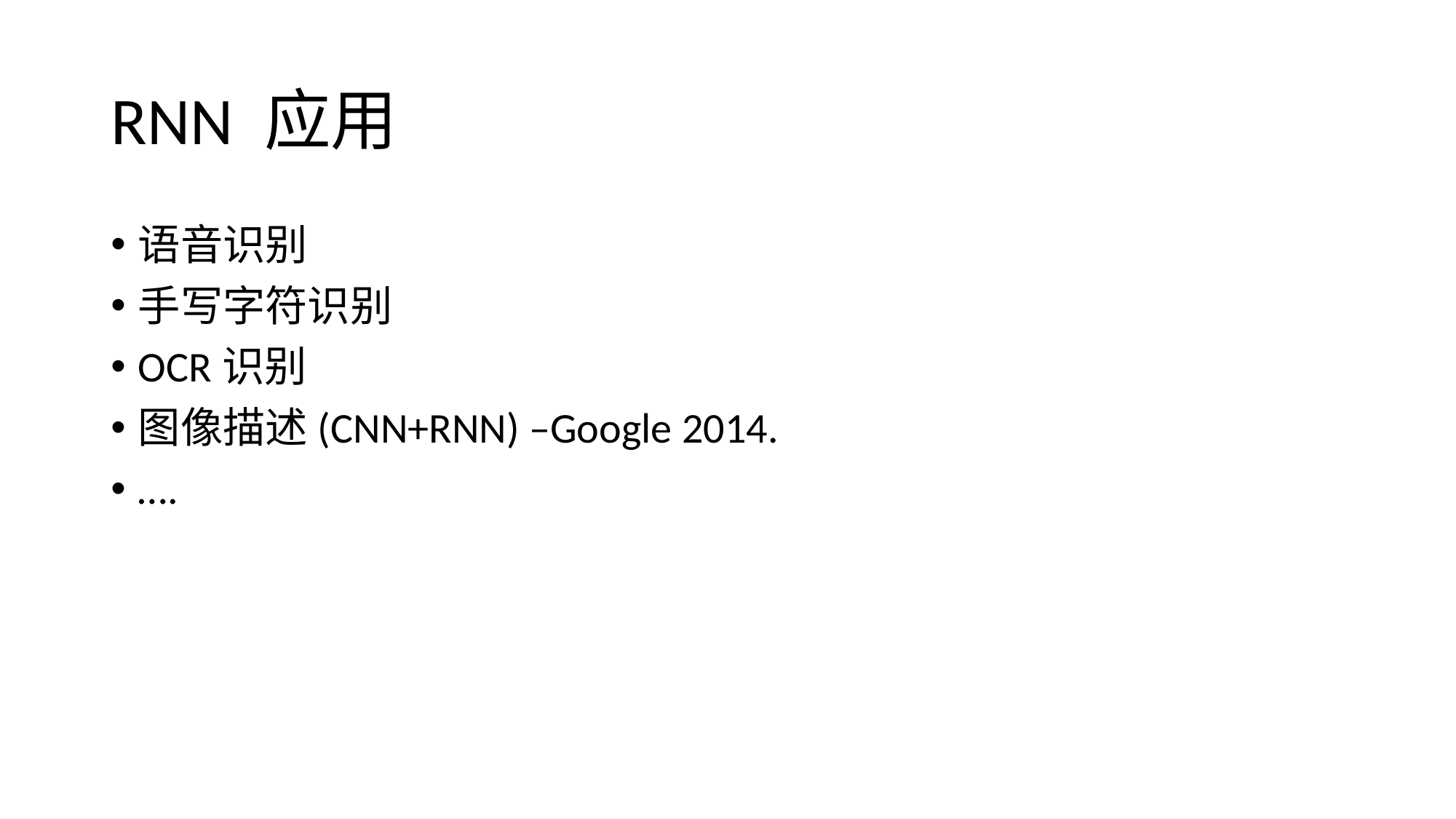

# RNN 应用
语音识别
手写字符识别
OCR识别
图像描述(CNN+RNN) –Google 2014.
….